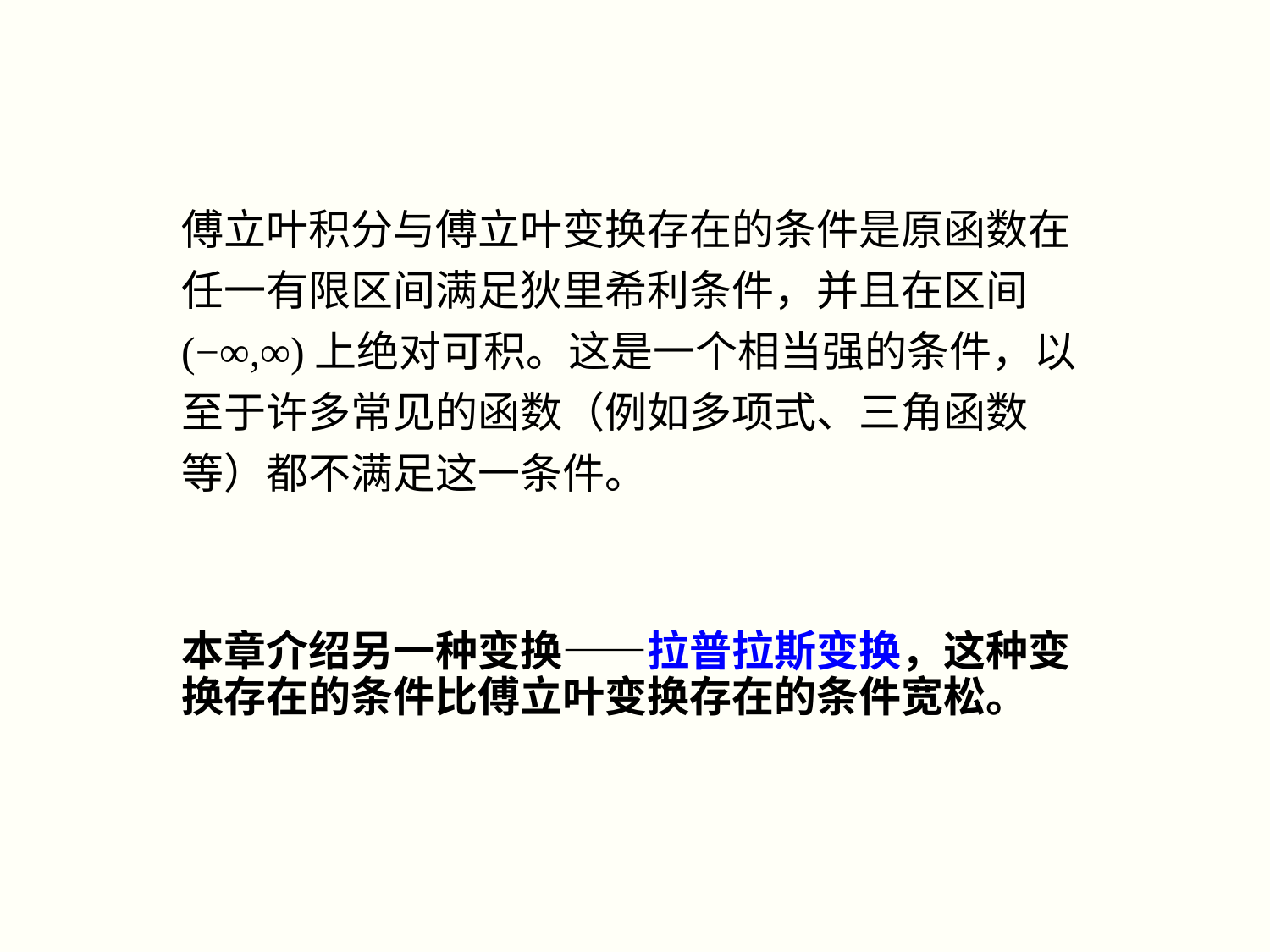

傅立叶积分与傅立叶变换存在的条件是原函数在任一有限区间满足狄里希利条件，并且在区间(−∞,∞)上绝对可积。这是一个相当强的条件，以至于许多常见的函数（例如多项式、三角函数等）都不满足这一条件。
本章介绍另一种变换——拉普拉斯变换，这种变换存在的条件比傅立叶变换存在的条件宽松。